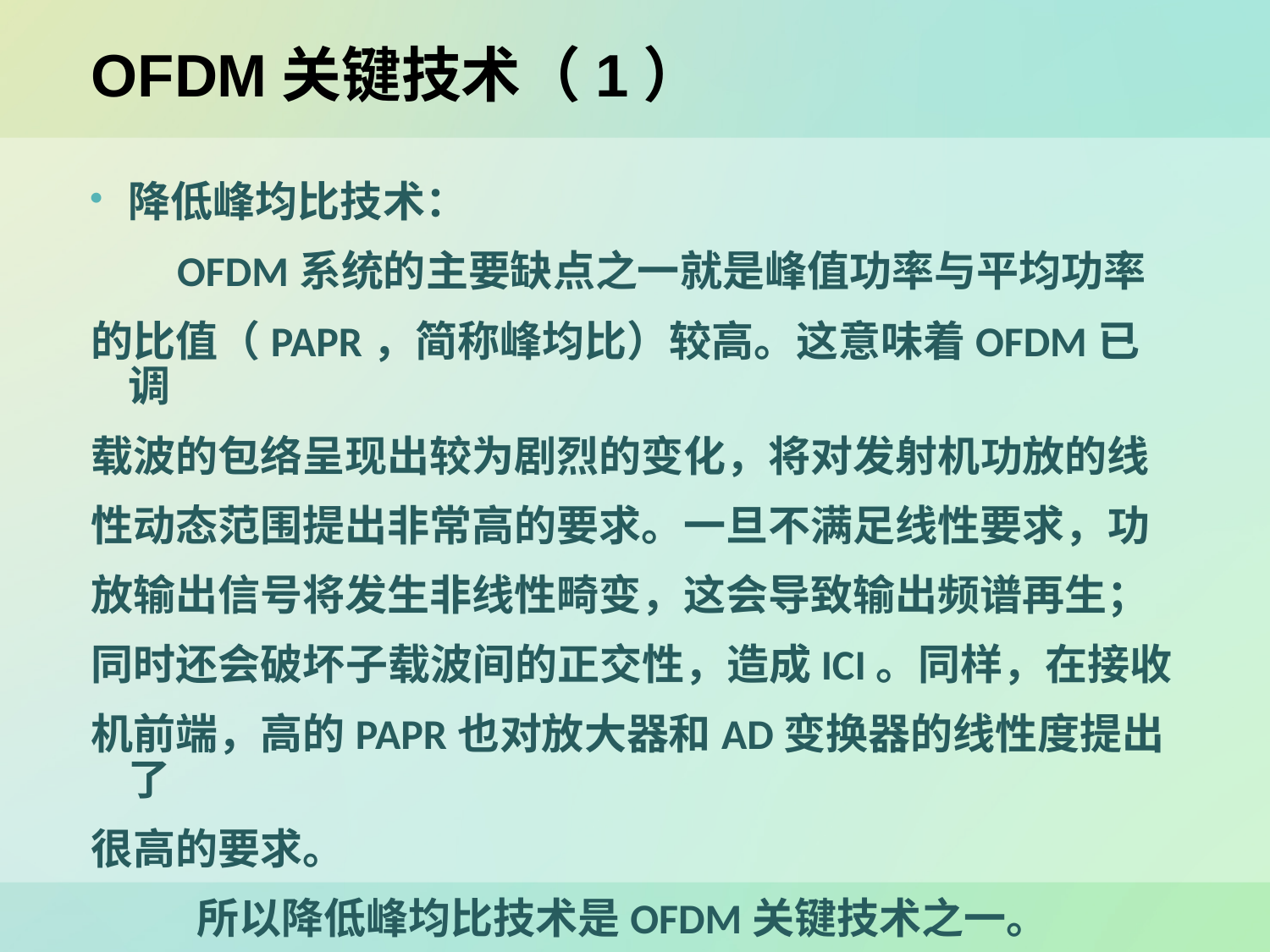

# OFDM关键技术（1）
降低峰均比技术：
         OFDM系统的主要缺点之一就是峰值功率与平均功率
的比值（PAPR，简称峰均比）较高。这意味着OFDM已调
载波的包络呈现出较为剧烈的变化，将对发射机功放的线
性动态范围提出非常高的要求。一旦不满足线性要求，功
放输出信号将发生非线性畸变，这会导致输出频谱再生；
同时还会破坏子载波间的正交性，造成ICI。同样，在接收
机前端，高的PAPR也对放大器和AD变换器的线性度提出了
很高的要求。
          所以降低峰均比技术是OFDM关键技术之一。